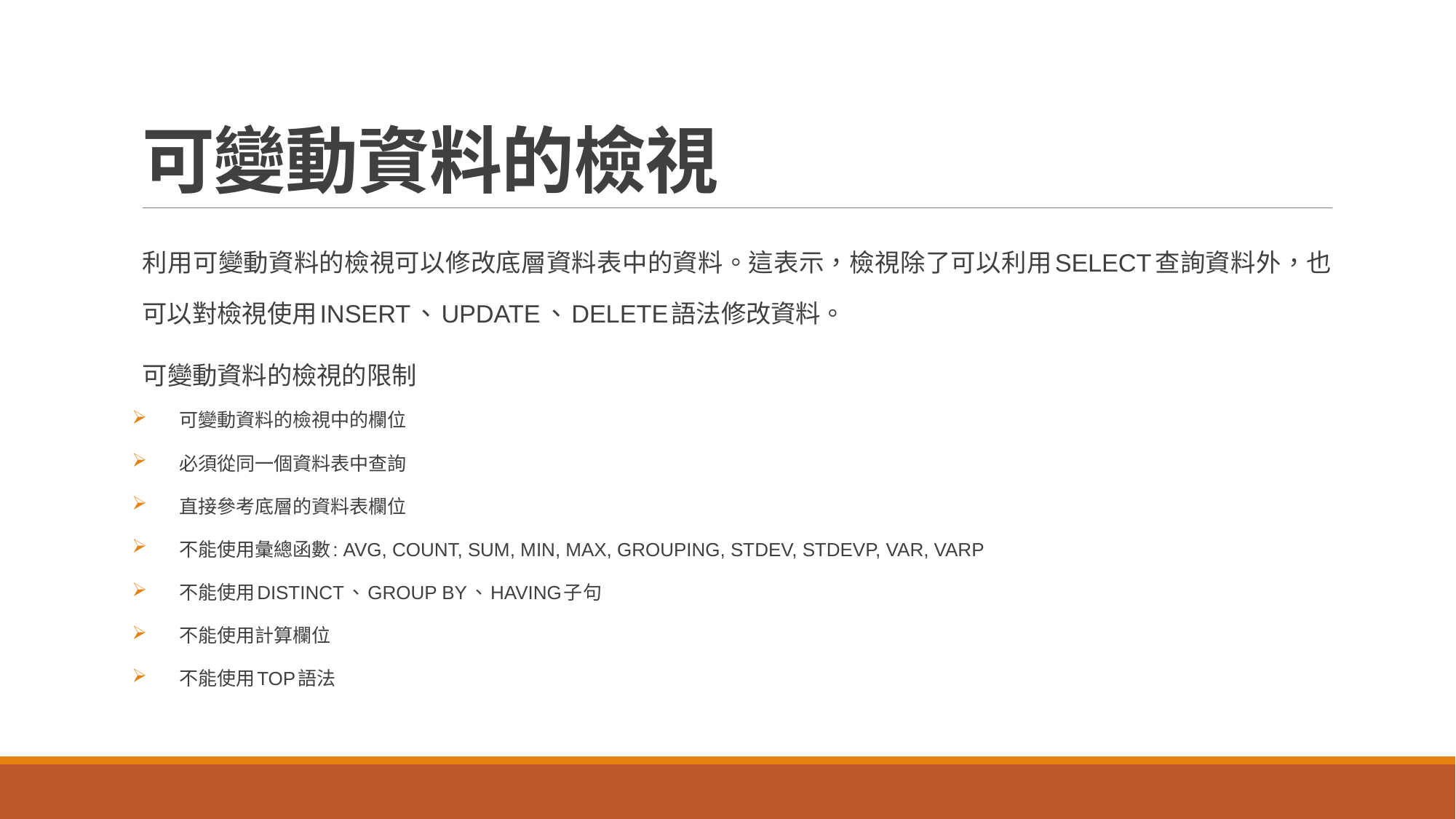

# 可變動資料的檢視
利用可變動資料的檢視可以修改底層資料表中的資料。這表示，檢視除了可以利用SELECT查詢資料外，也可以對檢視使用INSERT、UPDATE、DELETE語法修改資料。
可變動資料的檢視的限制
可變動資料的檢視中的欄位
必須從同一個資料表中查詢
直接參考底層的資料表欄位
不能使用彙總函數: AVG, COUNT, SUM, MIN, MAX, GROUPING, STDEV, STDEVP, VAR, VARP
不能使用DISTINCT、GROUP BY、HAVING子句
不能使用計算欄位
不能使用TOP語法